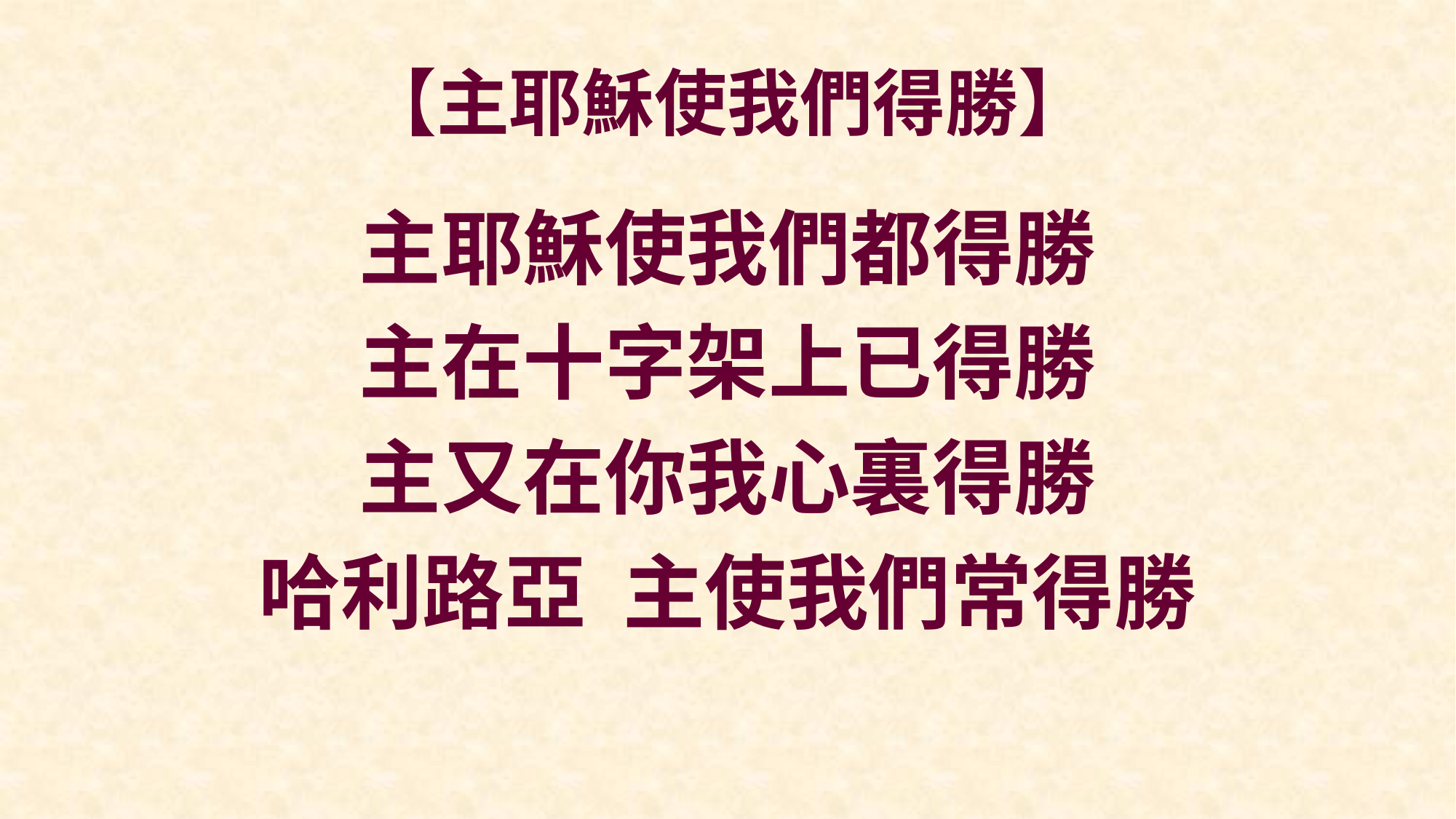

# 【主耶穌使我們得勝】
主耶穌使我們都得勝
主在十字架上已得勝
主又在你我心裏得勝
哈利路亞  主使我們常得勝